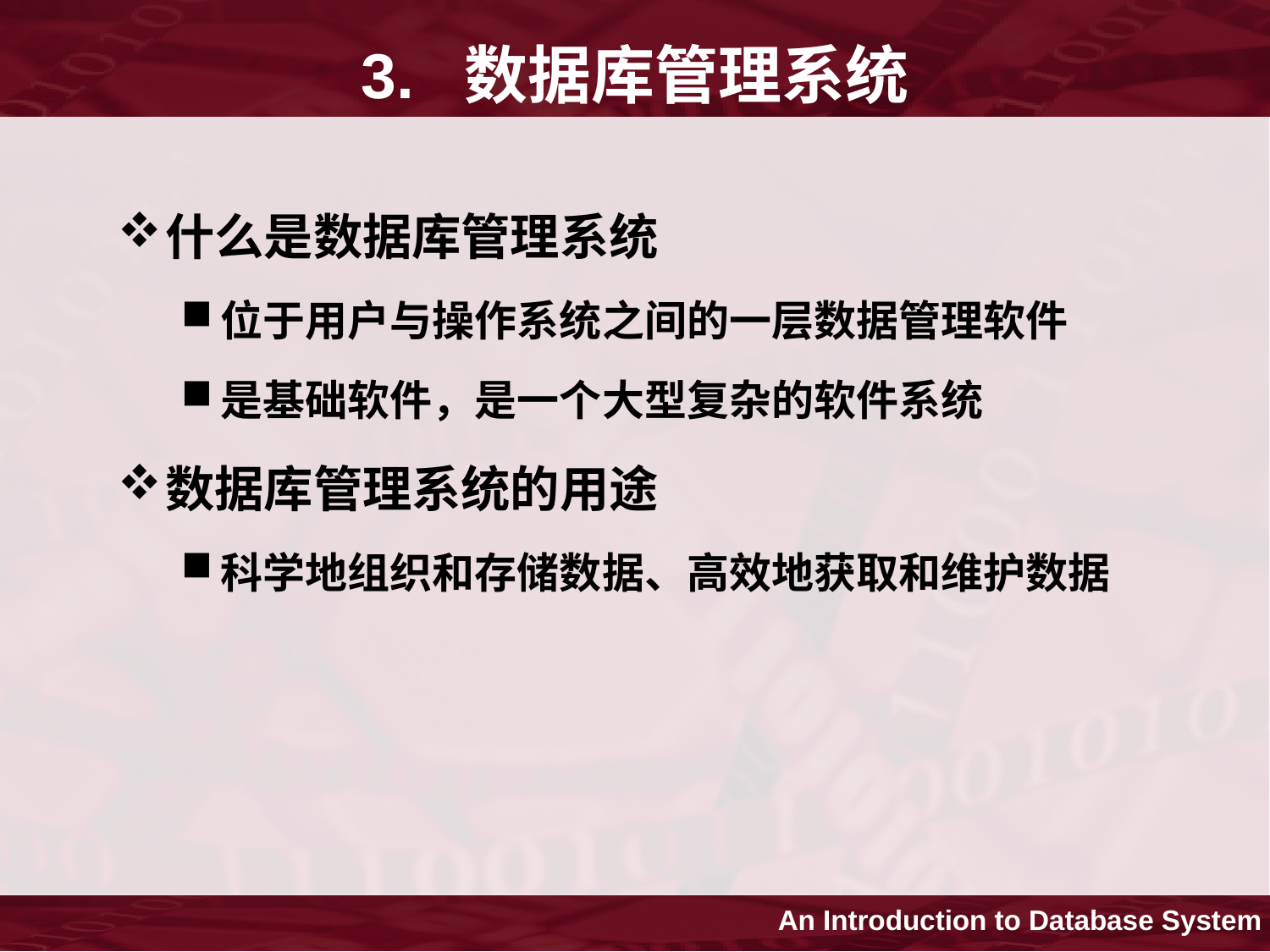

# 3.  数据库管理系统
什么是数据库管理系统
位于用户与操作系统之间的一层数据管理软件
是基础软件，是一个大型复杂的软件系统
数据库管理系统的用途
科学地组织和存储数据、高效地获取和维护数据